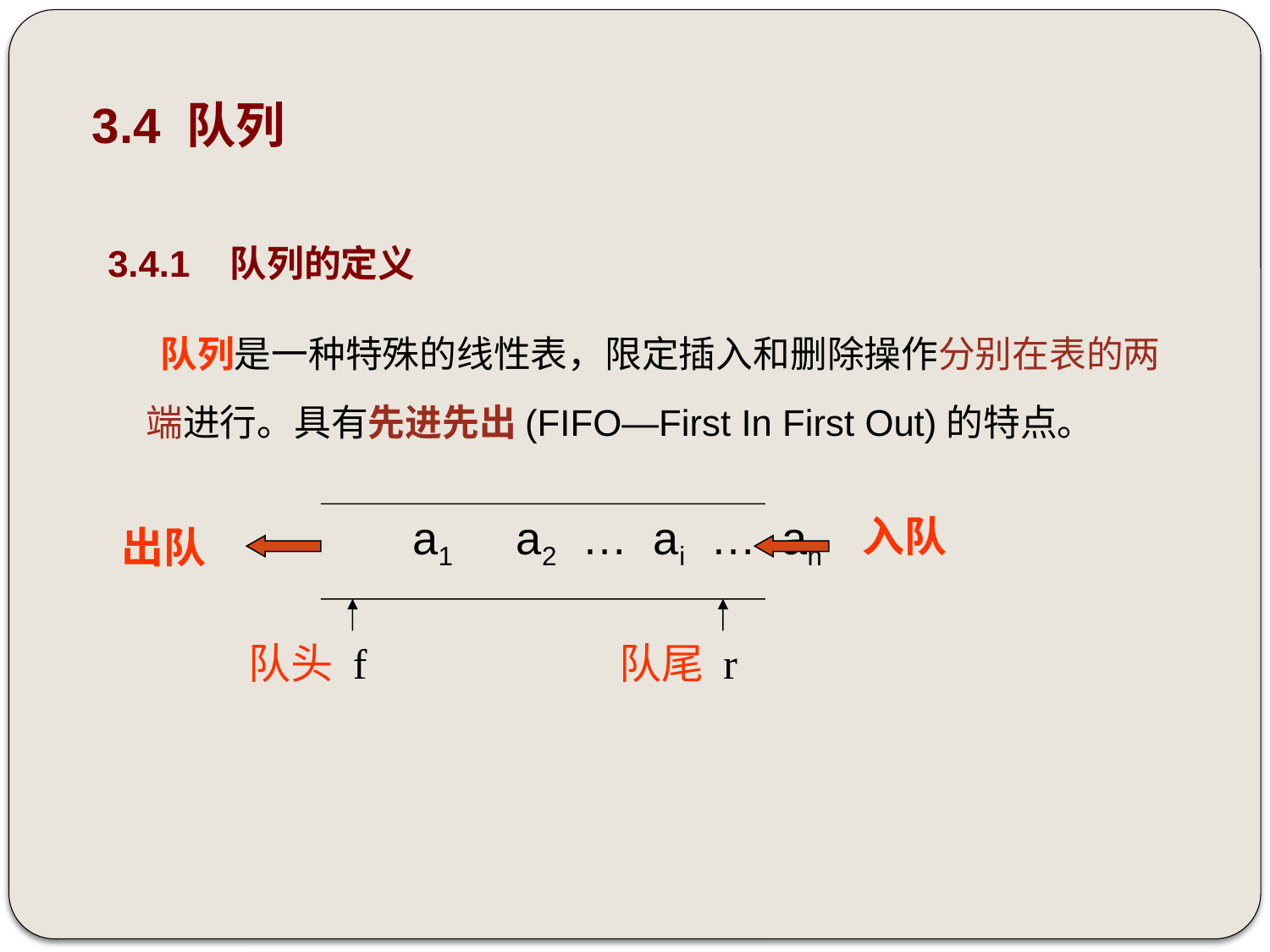

# 3.4 队列
3.4.1   队列的定义
    队列是一种特殊的线性表，限定插入和删除操作分别在表的两端进行。具有先进先出(FIFO—First In First Out)的特点。

                        a1     a2  …  ai  …  an

入队
出队

队头 f
队尾 r